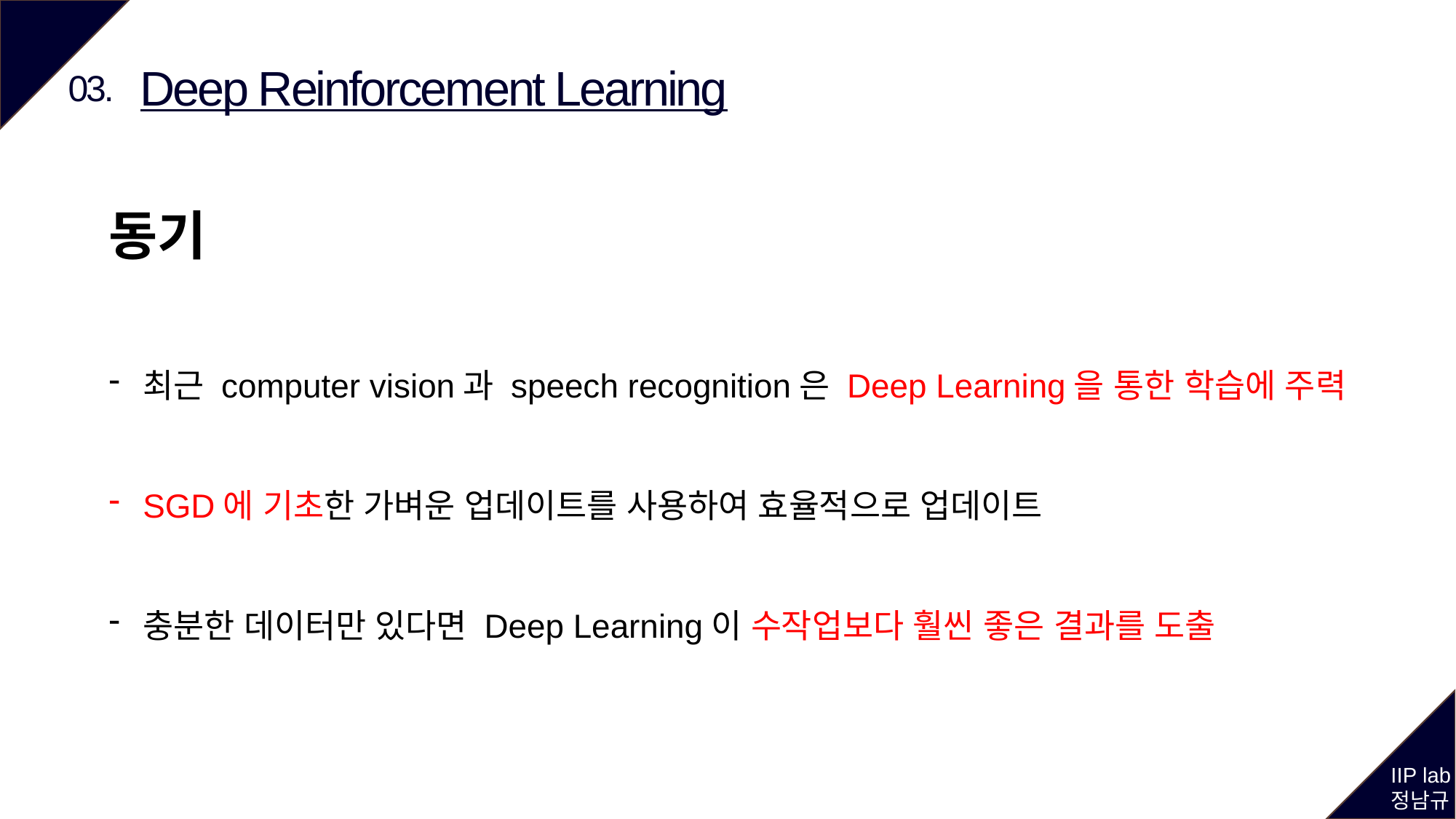

Deep Reinforcement Learning
03.
동기

최근 computer vision과 speech recognition은 Deep Learning을 통한 학습에 주력

SGD에 기초한 가벼운 업데이트를 사용하여 효율적으로 업데이트

충분한 데이터만 있다면 Deep Learning이 수작업보다 훨씬 좋은 결과를 도출
IIP lab
정남규